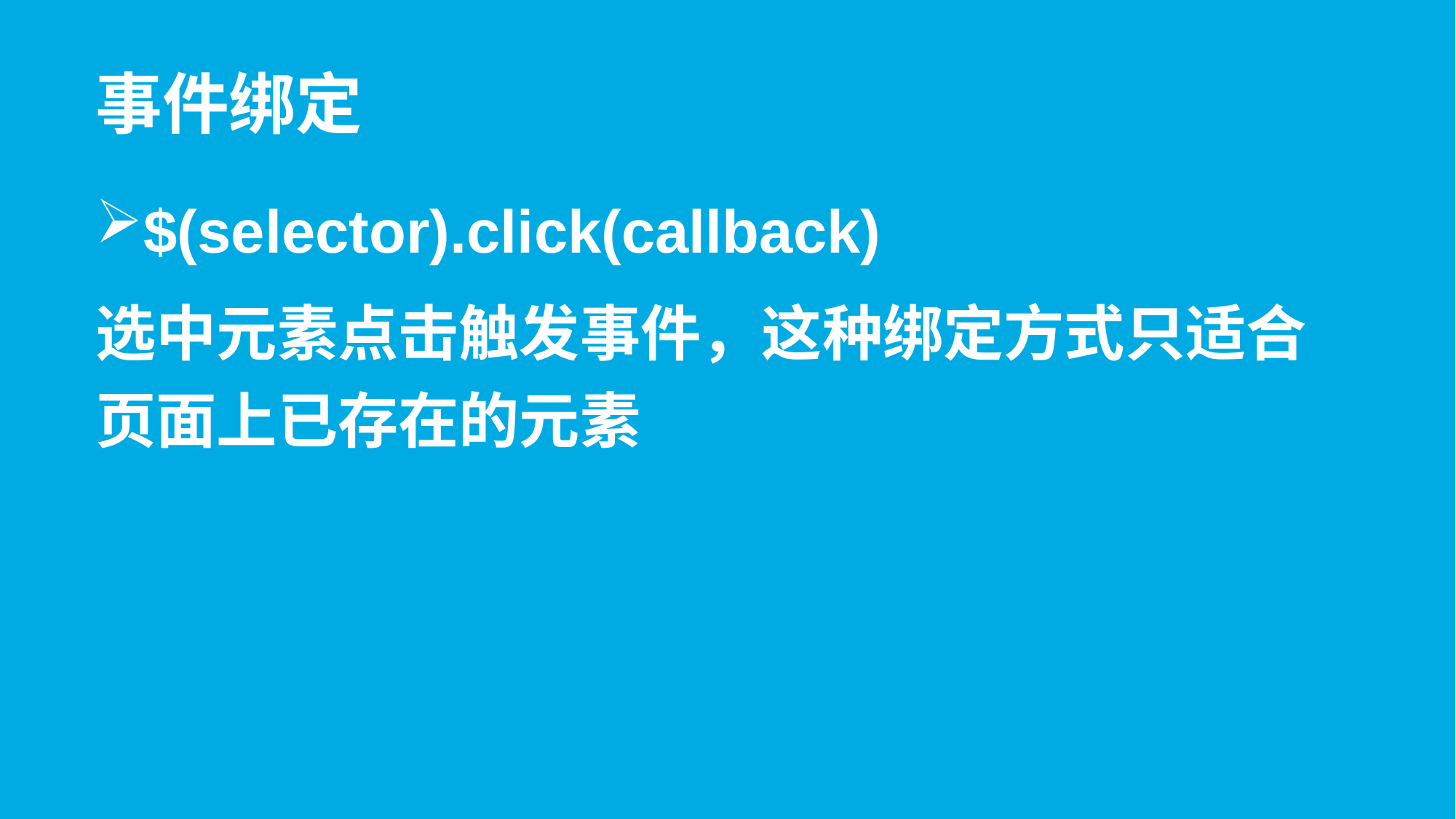

# 事件绑定
$(selector).click(callback)
选中元素点击触发事件，这种绑定方式只适合页面上已存在的元素